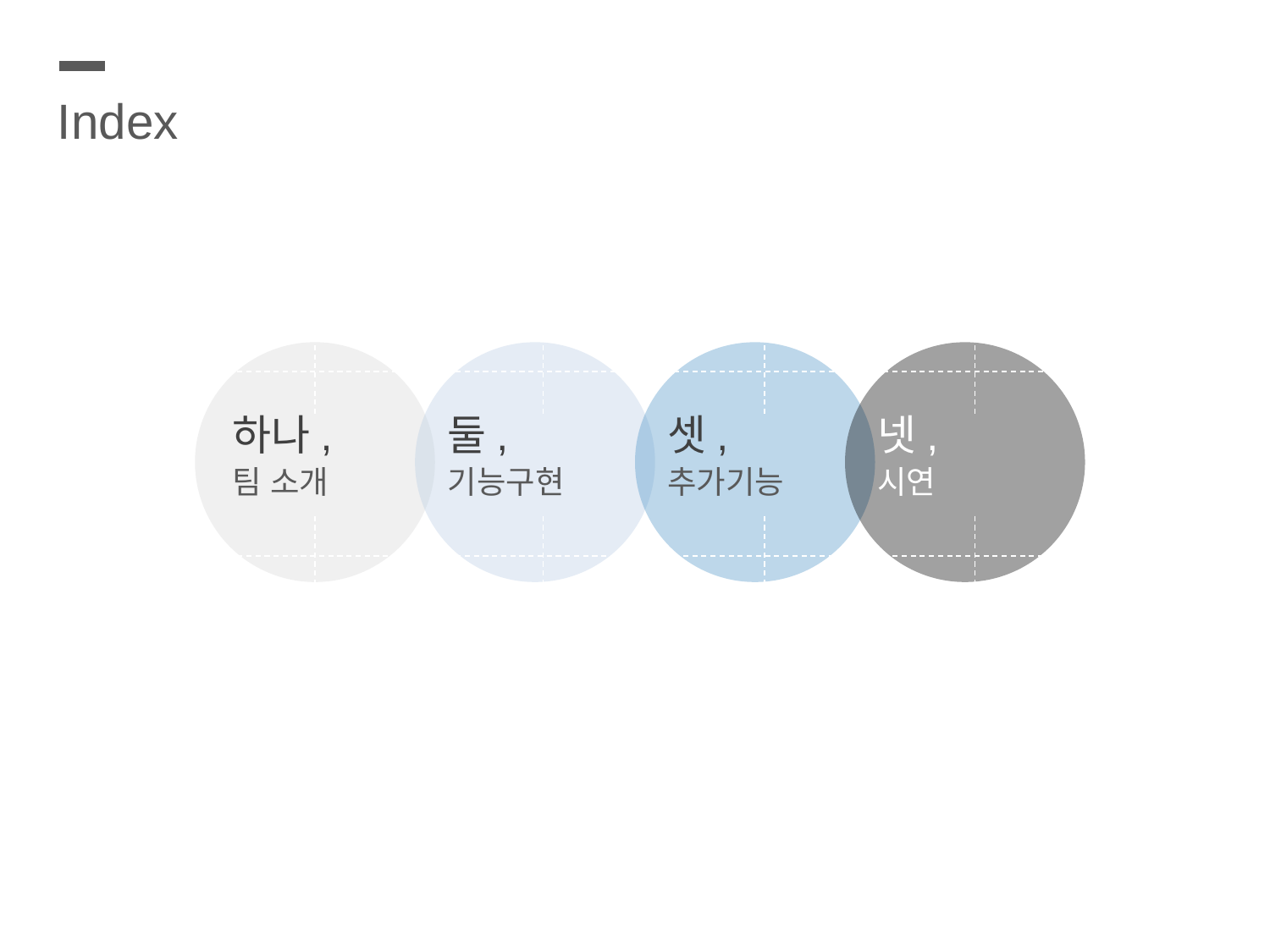

Index

하나,
둘,
셋,
넷,
시연
팀 소개
기능구현
추가기능